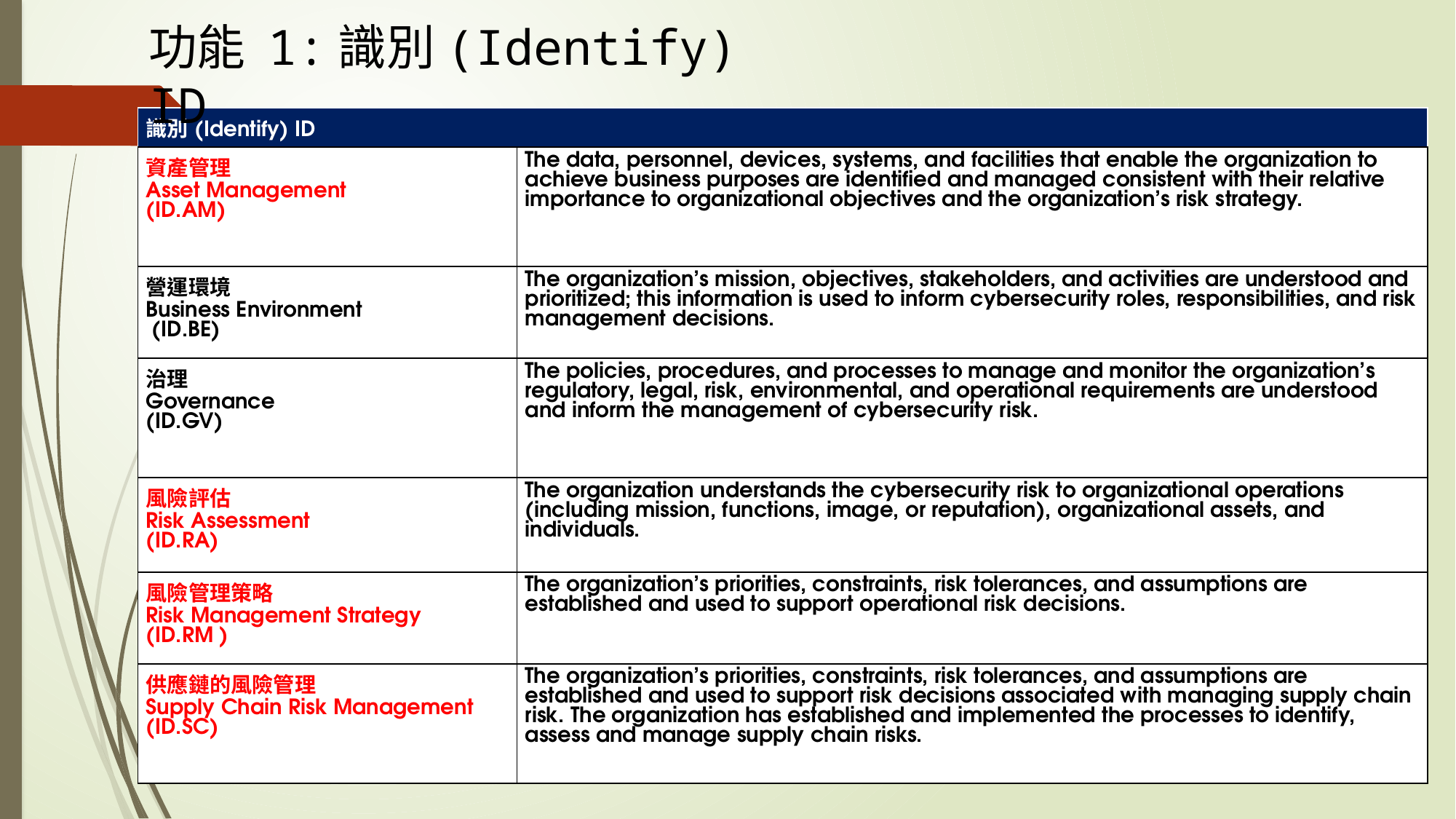

功能 1:識別(Identify) ID
| 識別(Identify) ID |  |
| --- | --- |
| 資產管理 Asset Management (ID.AM) | The data, personnel, devices, systems, and facilities that enable the organization to achieve business purposes are identified and managed consistent with their relative importance to organizational objectives and the organization’s risk strategy. |
| 營運環境 Business Environment (ID.BE) | The organization’s mission, objectives, stakeholders, and activities are understood and prioritized; this information is used to inform cybersecurity roles, responsibilities, and risk management decisions. |
| 治理 Governance (ID.GV) | The policies, procedures, and processes to manage and monitor the organization’s regulatory, legal, risk, environmental, and operational requirements are understood and inform the management of cybersecurity risk. |
| 風險評估 Risk Assessment (ID.RA) | The organization understands the cybersecurity risk to organizational operations (including mission, functions, image, or reputation), organizational assets, and individuals. |
| 風險管理策略 Risk Management Strategy (ID.RM ) | The organization’s priorities, constraints, risk tolerances, and assumptions are established and used to support operational risk decisions. |
| 供應鏈的風險管理 Supply Chain Risk Management (ID.SC) | The organization’s priorities, constraints, risk tolerances, and assumptions are established and used to support risk decisions associated with managing supply chain risk. The organization has established and implemented the processes to identify, assess and manage supply chain risks. |